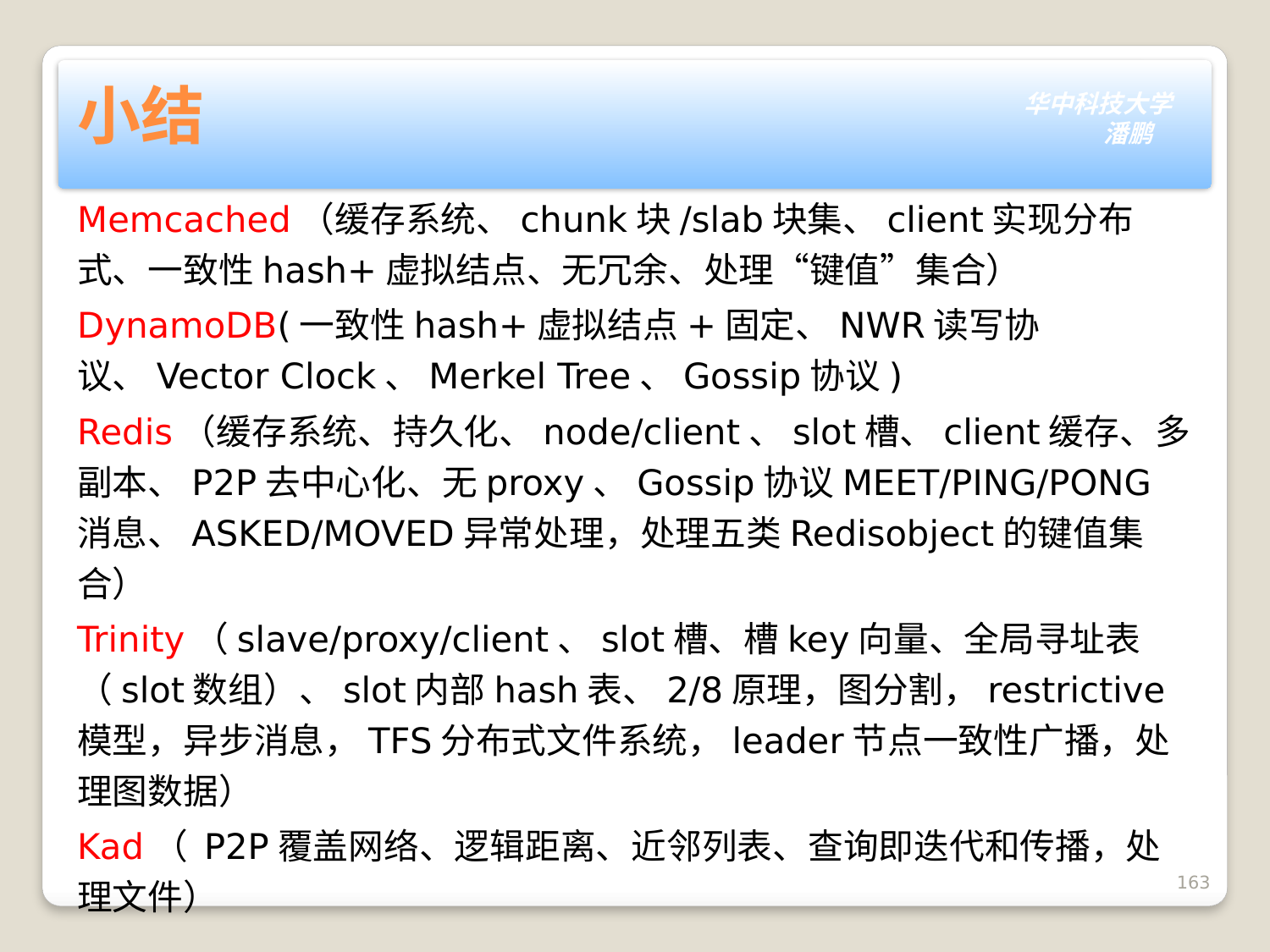

# 小结
Memcached（缓存系统、chunk块/slab块集、client实现分布式、一致性hash+虚拟结点、无冗余、处理“键值”集合）
DynamoDB(一致性hash+虚拟结点+固定、NWR读写协议、Vector Clock、Merkel Tree、Gossip协议)
Redis（缓存系统、持久化、node/client、slot槽、client缓存、多副本、P2P去中心化、无proxy、Gossip协议MEET/PING/PONG消息、ASKED/MOVED异常处理，处理五类Redisobject的键值集合）
Trinity（slave/proxy/client、slot槽、槽key向量、全局寻址表（slot数组）、slot内部hash表、2/8原理，图分割，restrictive模型，异步消息，TFS分布式文件系统，leader节点一致性广播，处理图数据）
Kad（ P2P覆盖网络、逻辑距离、近邻列表、查询即迭代和传播，处理文件）
163